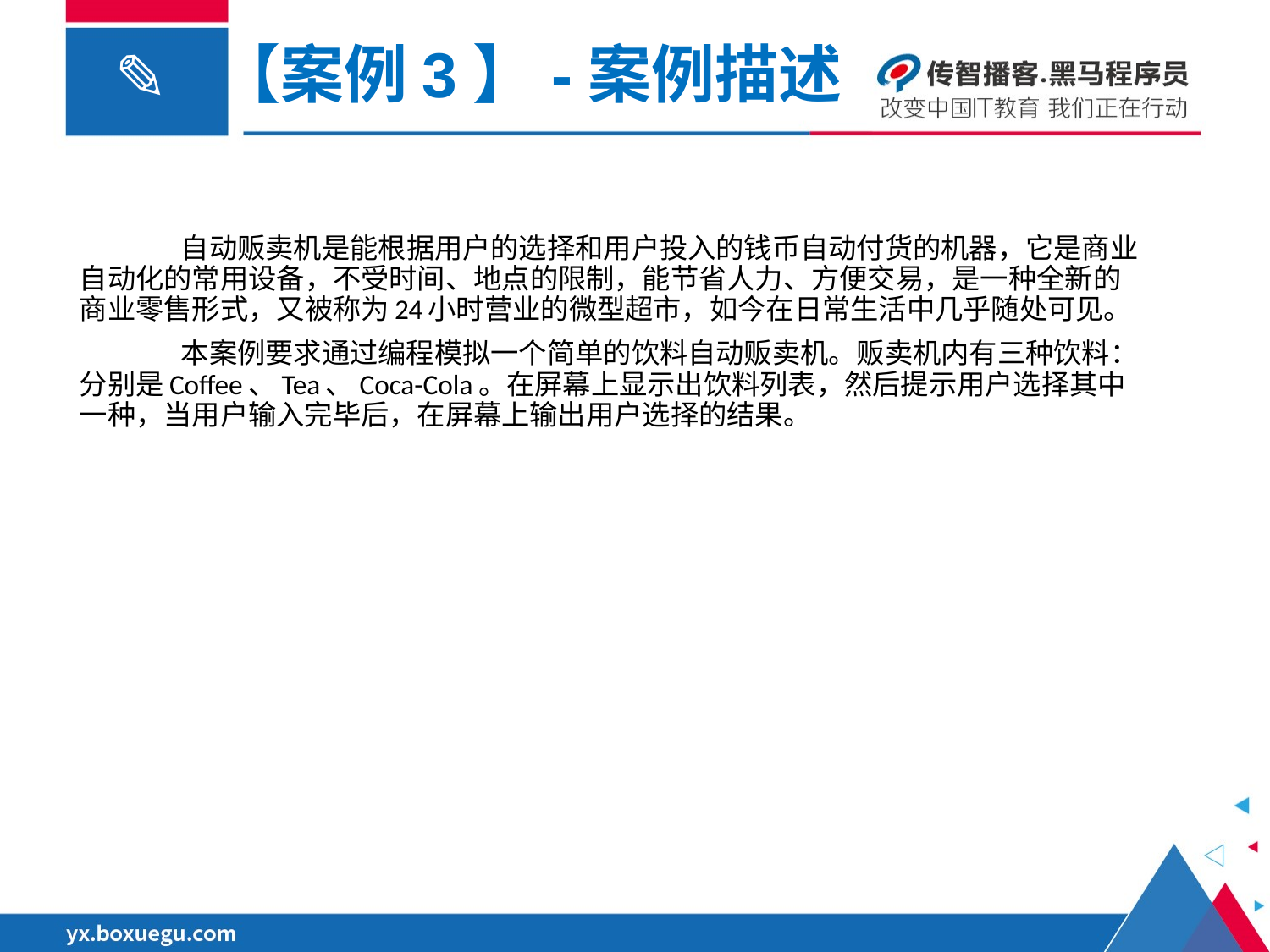

【案例3】-案例描述
	自动贩卖机是能根据用户的选择和用户投入的钱币自动付货的机器，它是商业自动化的常用设备，不受时间、地点的限制，能节省人力、方便交易，是一种全新的商业零售形式，又被称为24小时营业的微型超市，如今在日常生活中几乎随处可见。
	本案例要求通过编程模拟一个简单的饮料自动贩卖机。贩卖机内有三种饮料：分别是Coffee、Tea、Coca-Cola。在屏幕上显示出饮料列表，然后提示用户选择其中一种，当用户输入完毕后，在屏幕上输出用户选择的结果。